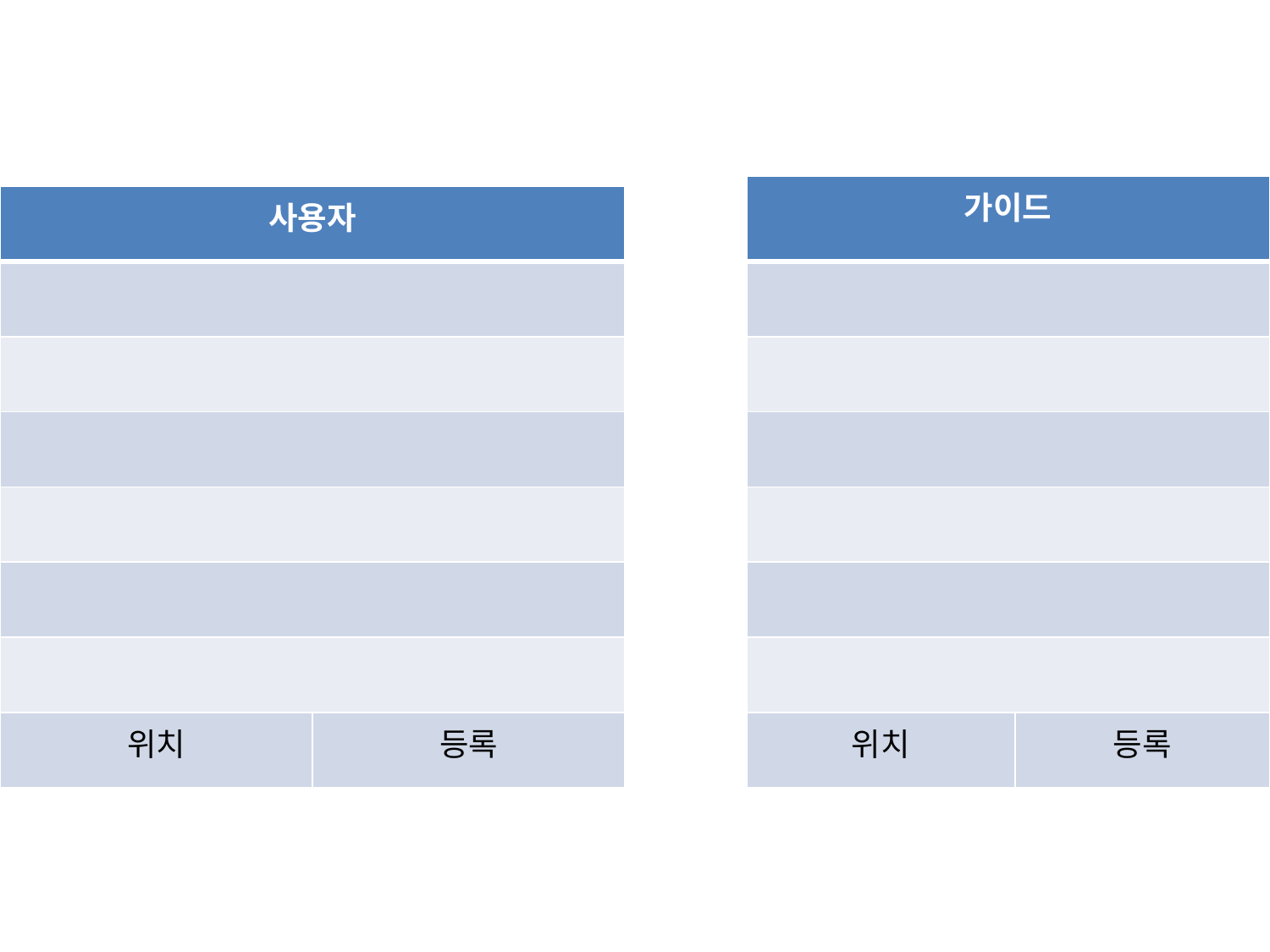

| 가이드 |  |
| --- | --- |
|  |  |
|  |  |
|  |  |
|  |  |
|  |  |
|  |  |
| 위치 | 등록 |
| 사용자 |  |
| --- | --- |
|  |  |
|  |  |
|  |  |
|  |  |
|  |  |
|  |  |
| 위치 | 등록 |